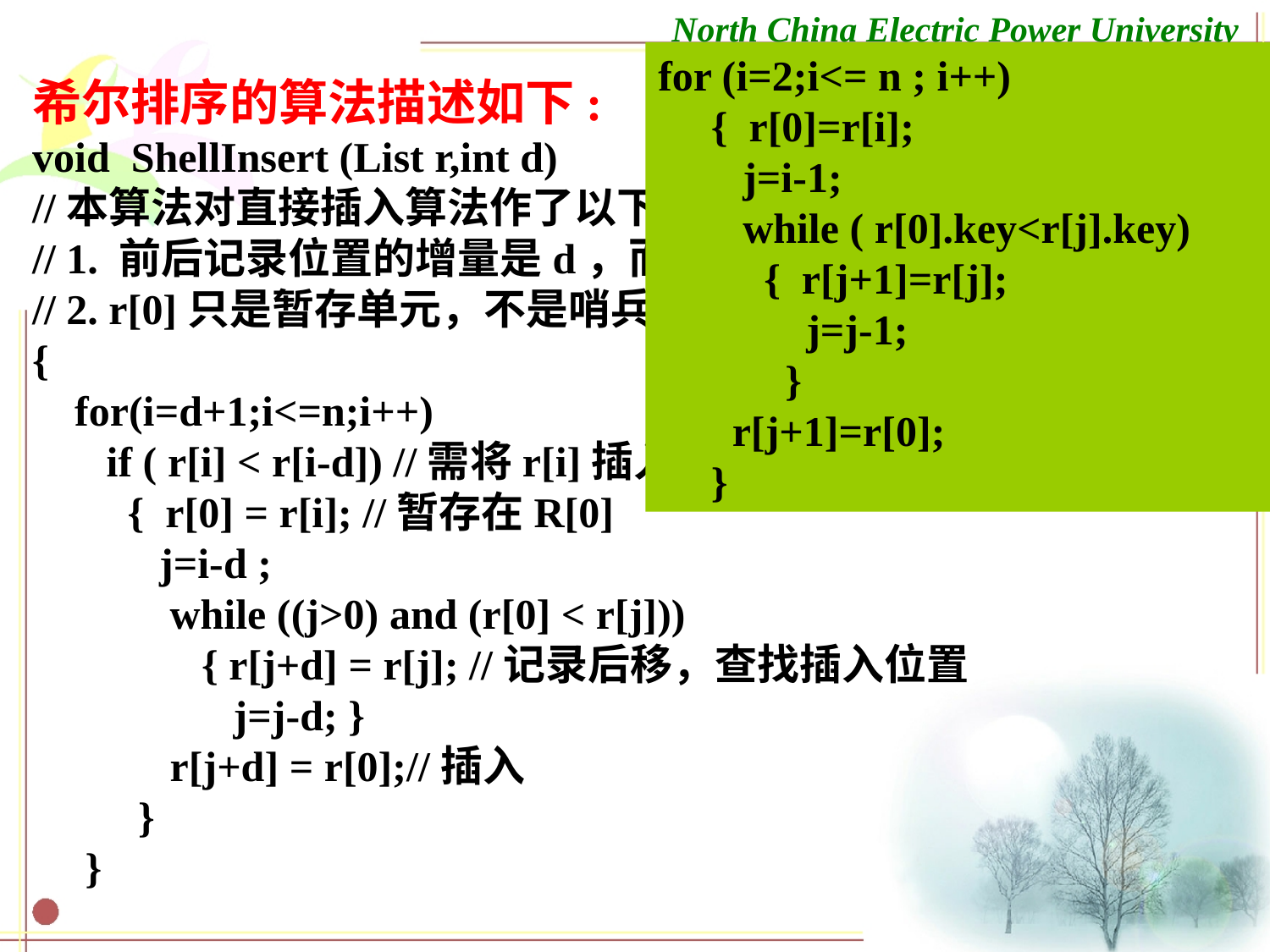

for (i=2;i<= n ; i++)
     {  r[0]=r[i];
        j=i-1;
        while ( r[0].key<r[j].key)
          {  r[j+1]=r[j];
              j=j-1;
            }
       r[j+1]=r[0];
     }
希尔排序的算法描述如下:
void  ShellInsert (List r,int d)
//本算法对直接插入算法作了以下修改：
// 1. 前后记录位置的增量是d，而不是1；
// 2. r[0]只是暂存单元，不是哨兵。当j<=0时，插入位置已找到。
{
    for(i=d+1;i<=n;i++)
       if ( r[i] < r[i-d]) //需将r[i]插入有序增量子表
         {  r[0] = r[i]; //暂存在R[0]
            j=i-d ;
             while ((j>0) and (r[0] < r[j]))
                { r[j+d] = r[j]; //记录后移，查找插入位置
                   j=j-d; }
             r[j+d] = r[0];//插入
          }
     }